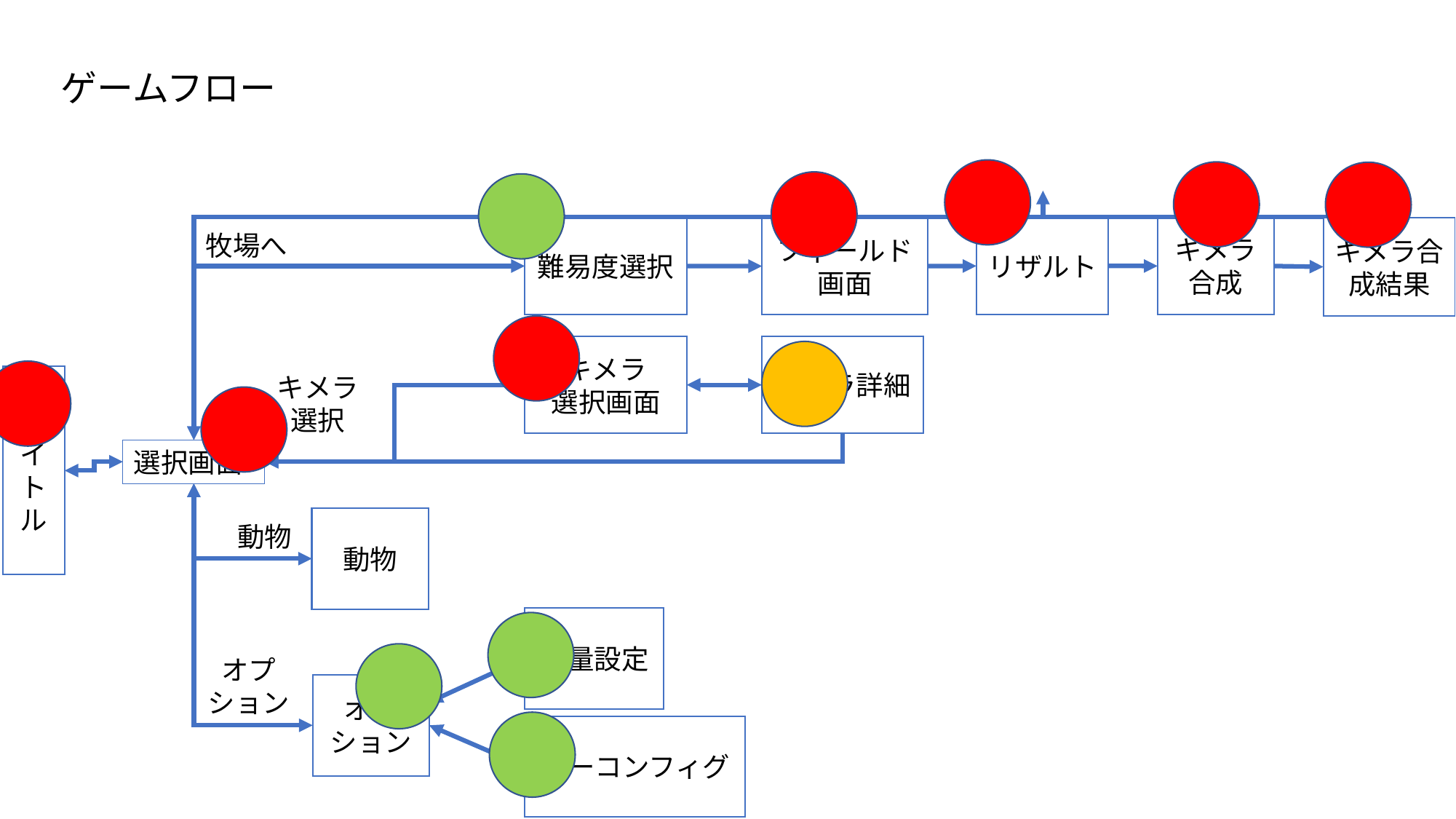

# ゲームフロー

キメラ合成結果
リザルト
難易度選択
キメラ合成
フィールド画面
牧場へ

キメラ
選択画面
キメラ詳細

キメラ選択
タイトル

選択画面
動物
動物
音量設定

オプション

オプション

キーコンフィグ